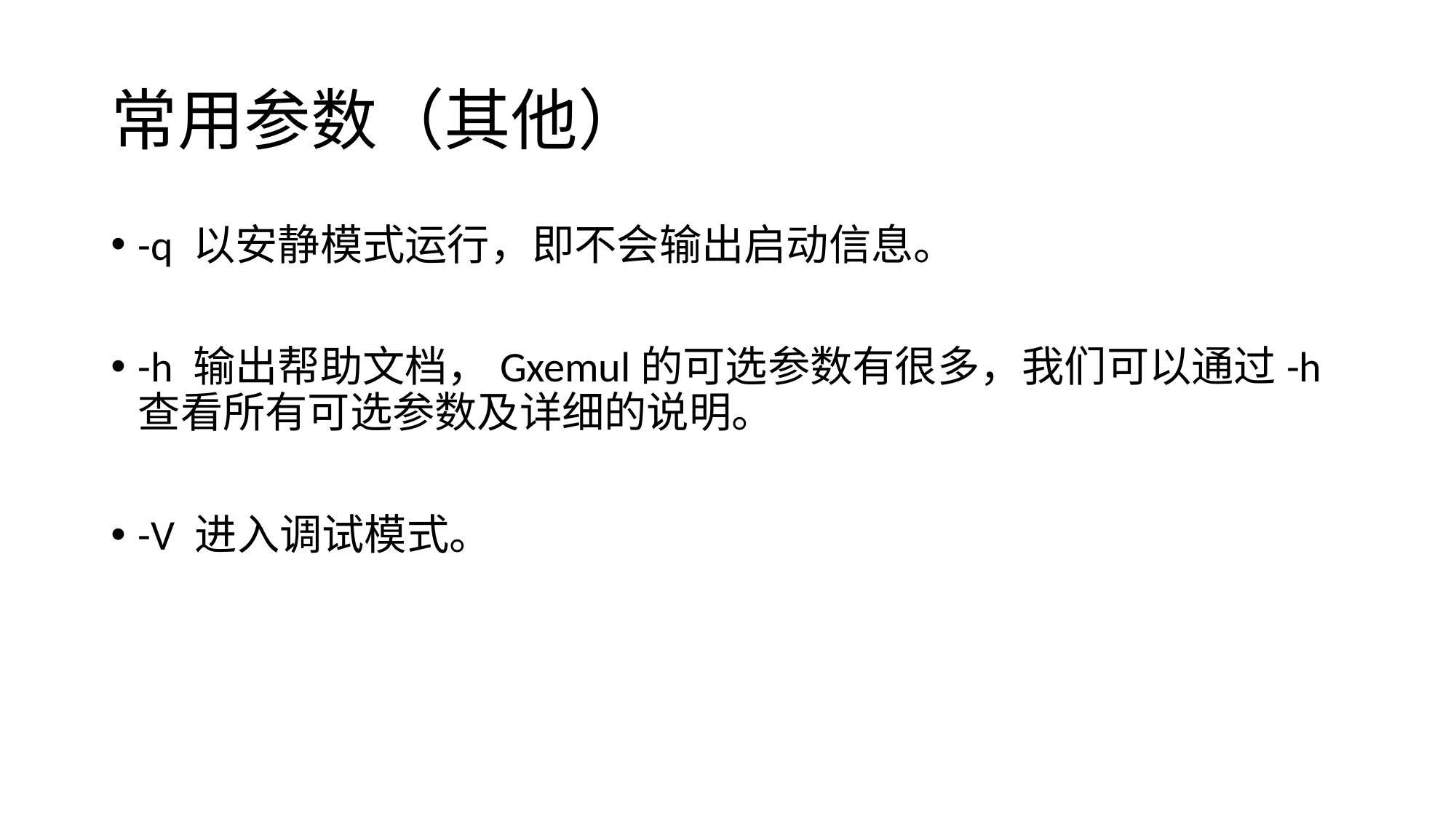

# 常用参数（其他）
-q 以安静模式运行，即不会输出启动信息。

-h 输出帮助文档，Gxemul的可选参数有很多，我们可以通过-h查看所有可选参数及详细的说明。

-V 进入调试模式。